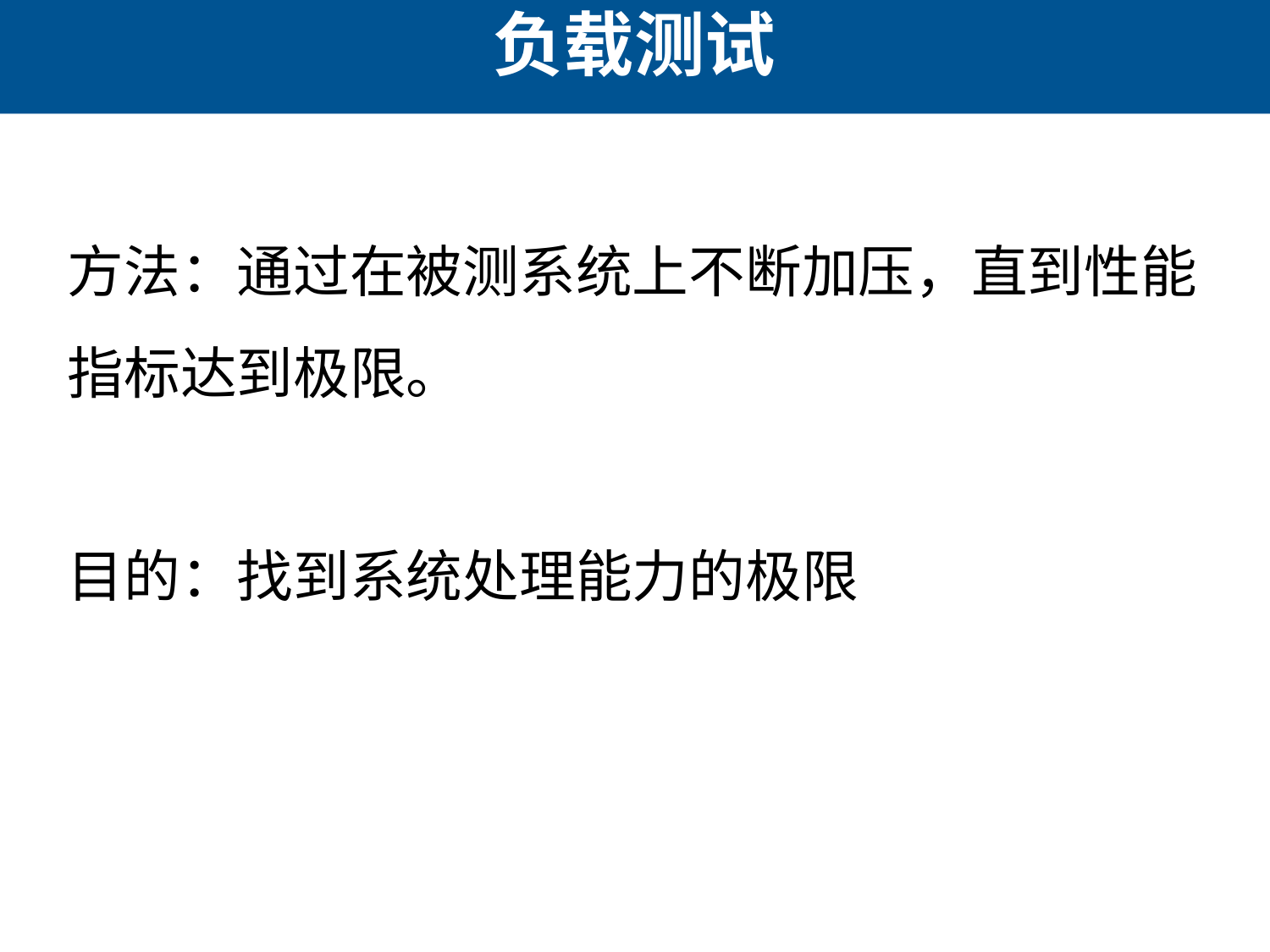

# 负载测试
方法：通过在被测系统上不断加压，直到性能指标达到极限。

目的：找到系统处理能力的极限